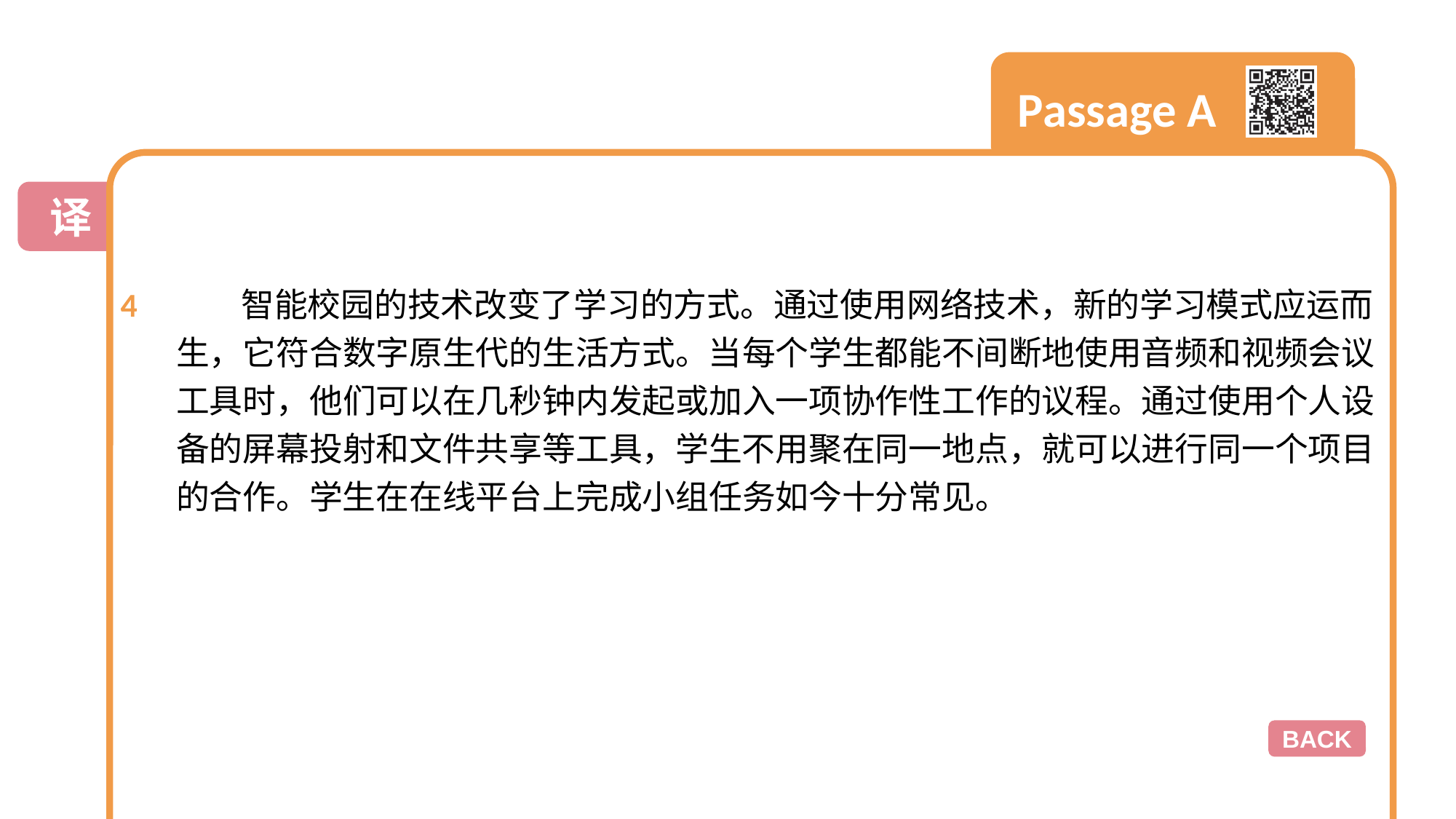

智能校园的技术改变了学习的方式。通过使用网络技术，新的学习模式应运而生，它符合数字原生代的生活方式。当每个学生都能不间断地使用音频和视频会议工具时，他们可以在几秒钟内发起或加入一项协作性工作的议程。通过使用个人设备的屏幕投射和文件共享等工具，学生不用聚在同一地点，就可以进行同一个项目的合作。学生在在线平台上完成小组任务如今十分常见。

4

BACK